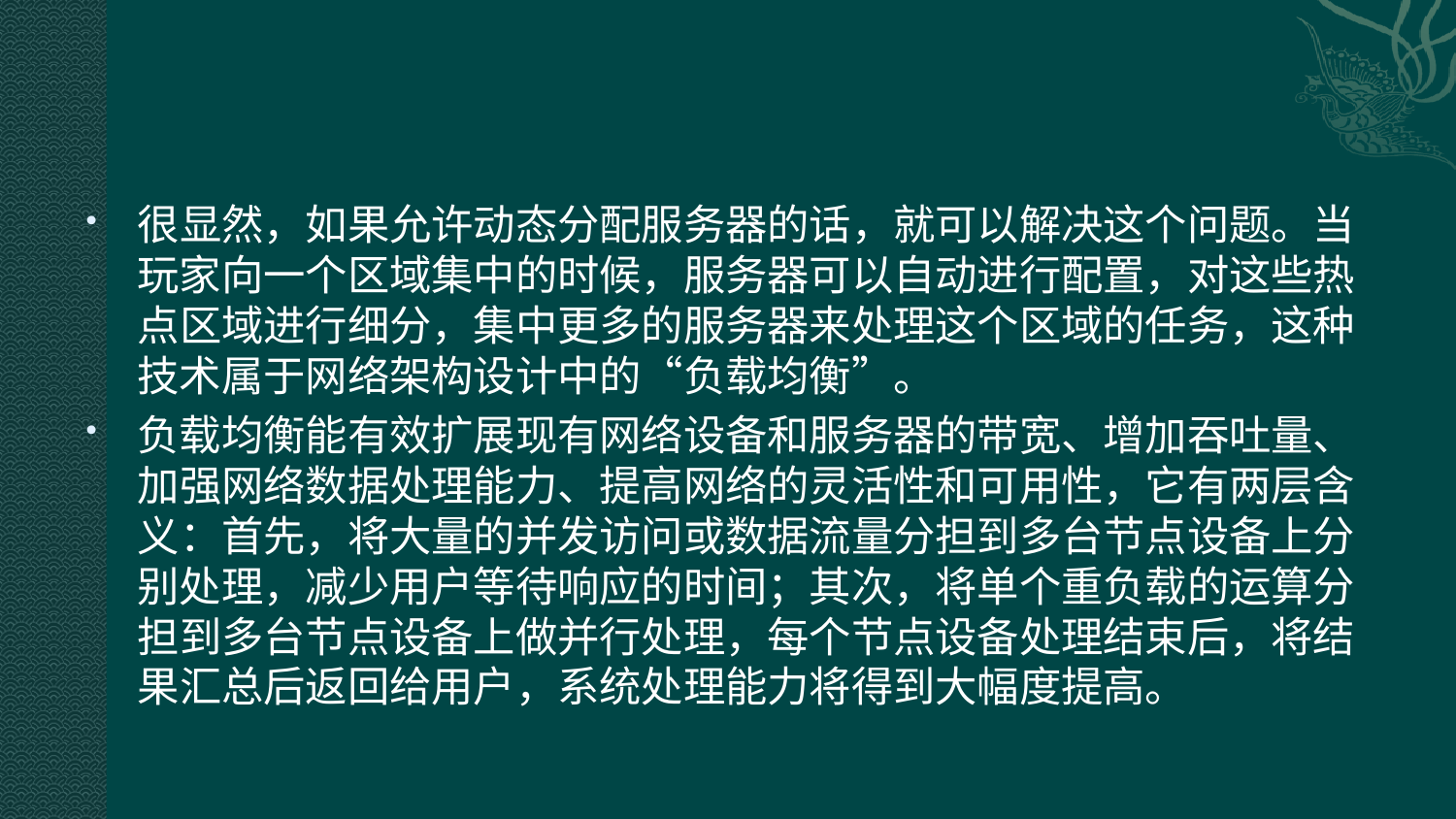

#
很显然，如果允许动态分配服务器的话，就可以解决这个问题。当玩家向一个区域集中的时候，服务器可以自动进行配置，对这些热点区域进行细分，集中更多的服务器来处理这个区域的任务，这种技术属于网络架构设计中的“负载均衡”。
负载均衡能有效扩展现有网络设备和服务器的带宽、增加吞吐量、加强网络数据处理能力、提高网络的灵活性和可用性，它有两层含义：首先，将大量的并发访问或数据流量分担到多台节点设备上分别处理，减少用户等待响应的时间；其次，将单个重负载的运算分担到多台节点设备上做并行处理，每个节点设备处理结束后，将结果汇总后返回给用户，系统处理能力将得到大幅度提高。